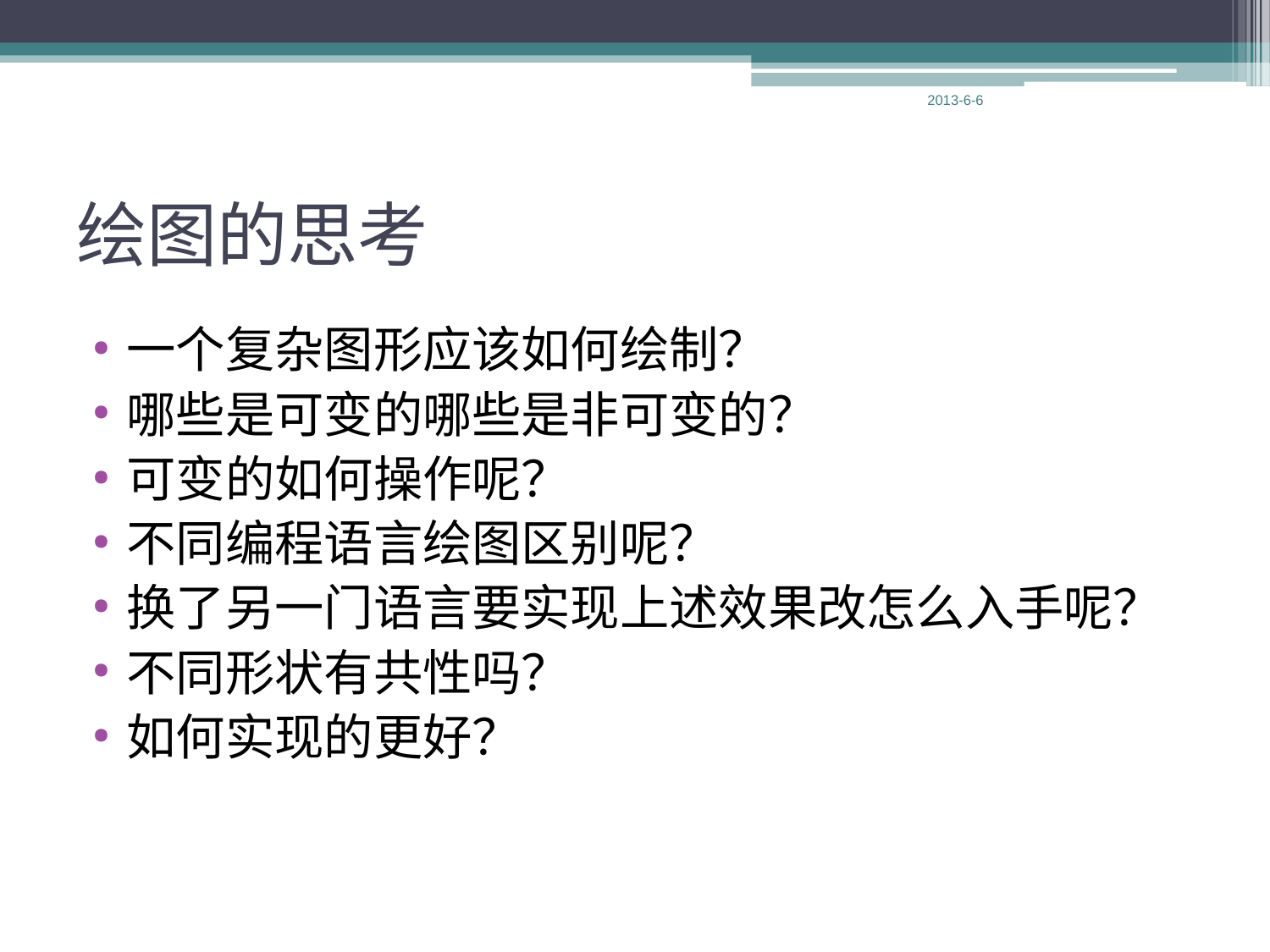

2013-6-6
# 绘图的思考
一个复杂图形应该如何绘制？
哪些是可变的哪些是非可变的？
可变的如何操作呢？
不同编程语言绘图区别呢？
换了另一门语言要实现上述效果改怎么入手呢？
不同形状有共性吗？
如何实现的更好？